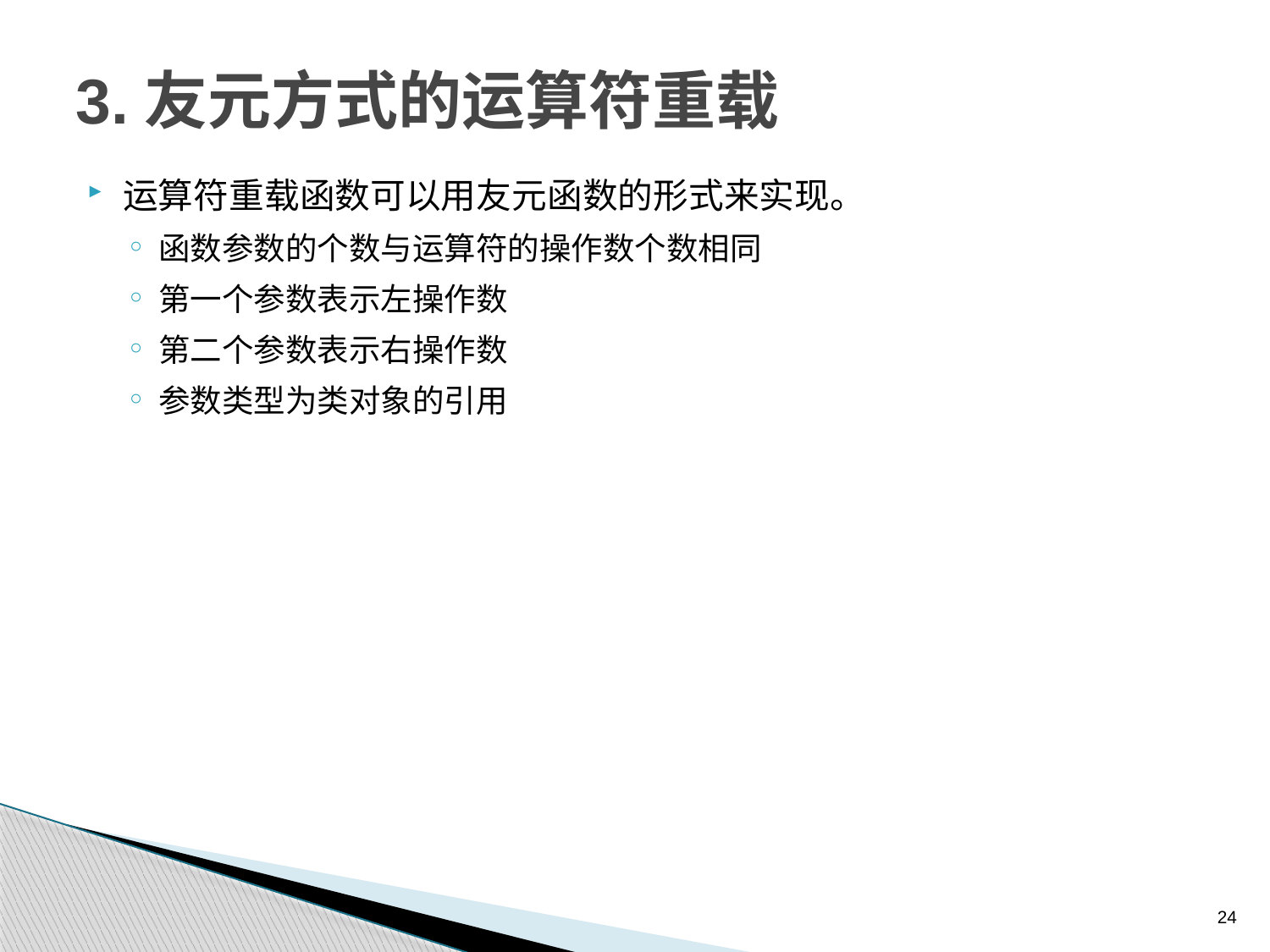

# 3.友元方式的运算符重载
运算符重载函数可以用友元函数的形式来实现。
函数参数的个数与运算符的操作数个数相同
第一个参数表示左操作数
第二个参数表示右操作数
参数类型为类对象的引用

24